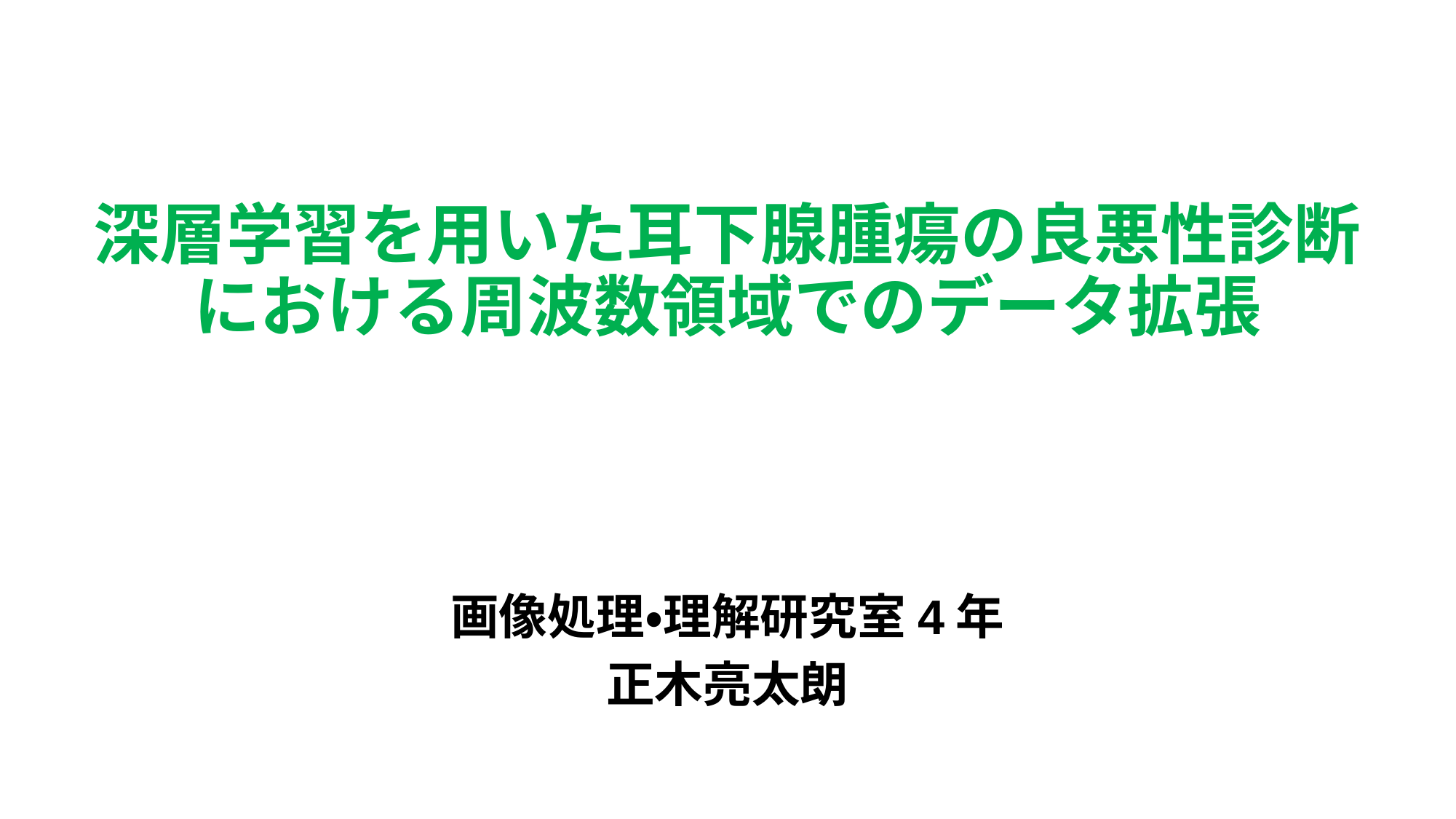

# 深層学習を用いた耳下腺腫瘍の良悪性診断 における周波数領域でのデータ拡張

画像処理・理解研究室4年
正木亮太朗